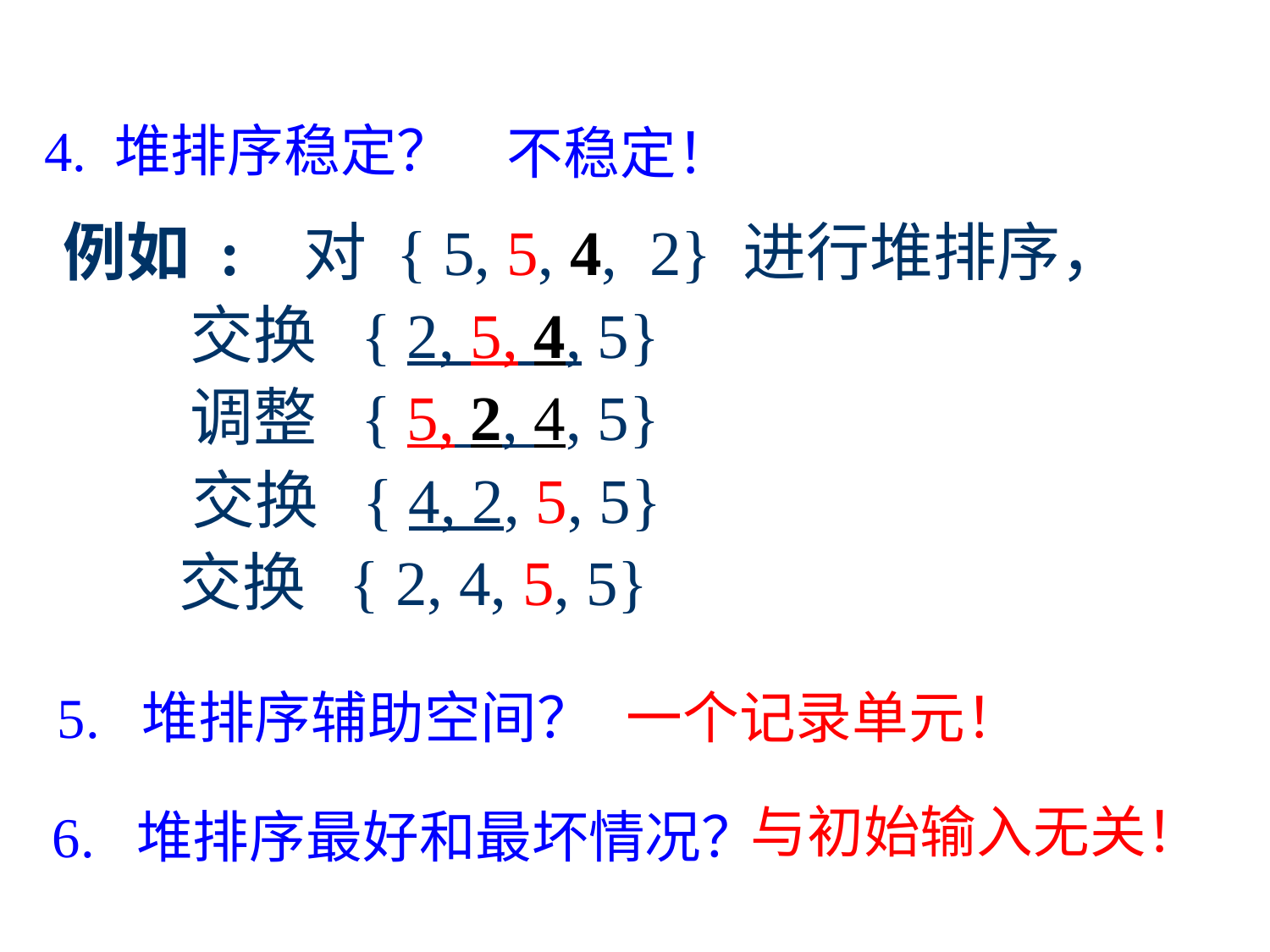

4. 堆排序稳定？
不稳定！
例如 :   对 { 5, 5, 4,  2} 进行堆排序，
	交换  { 2, 5, 4, 5}
	调整  { 5, 2, 4, 5}
        交换  { 4, 2, 5, 5}
               交换  { 2, 4, 5, 5}
5.  堆排序辅助空间？
一个记录单元！
与初始输入无关！
6.  堆排序最好和最坏情况？